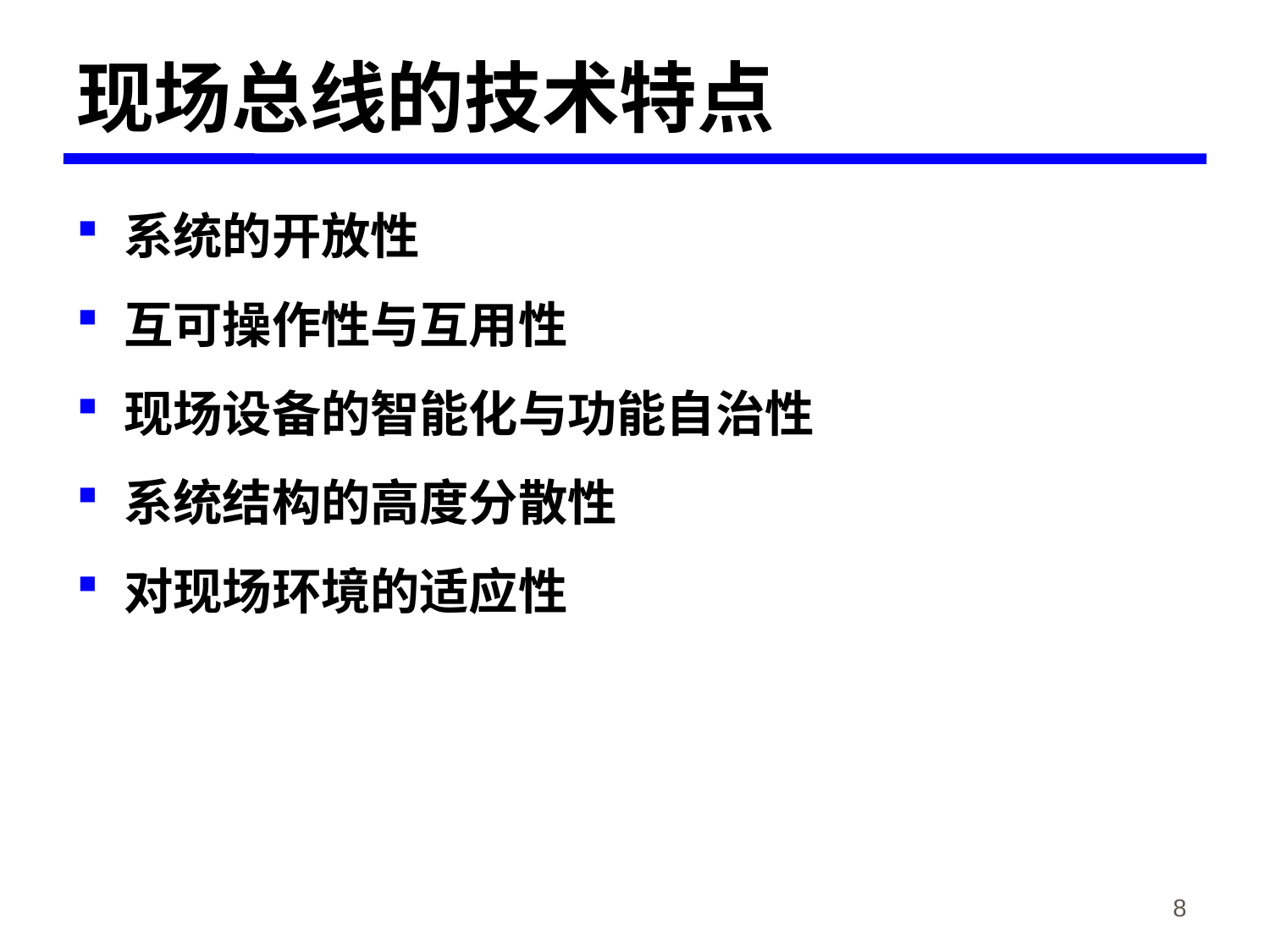

# 现场总线的技术特点
系统的开放性
互可操作性与互用性
现场设备的智能化与功能自治性
系统结构的高度分散性
对现场环境的适应性
《物联网概论》-韩毅刚
8